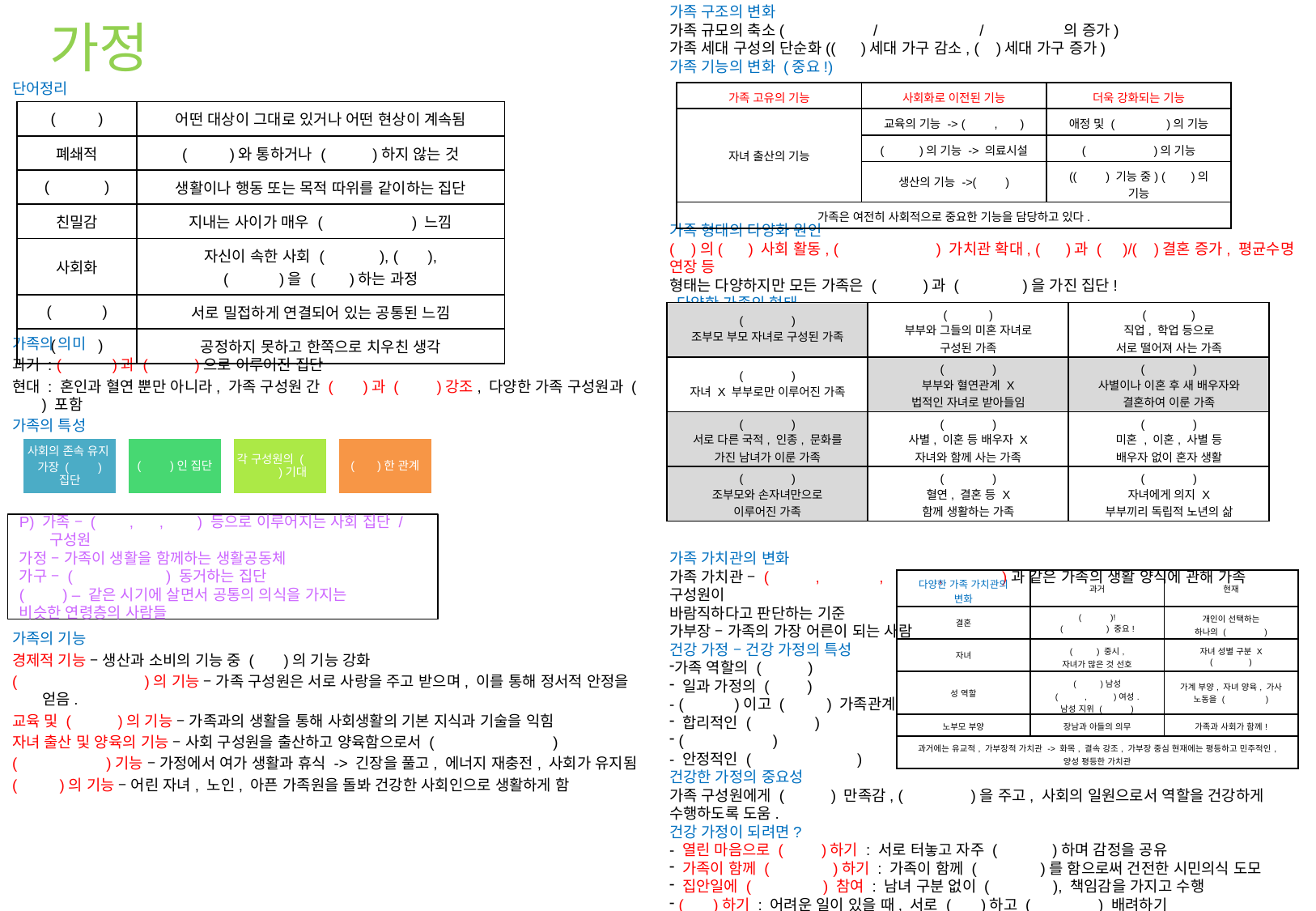

# 가정
가족 구조의 변화
가족 규모의 축소(                     /                        /                  의 증가)
가족 세대 구성의 단순화((      )세대 가구 감소, (    )세대 가구 증가)
가족 기능의 변화 (중요!)

가족 형태의 다양화 원인
(    )의(      ) 사회 활동, (                       ) 가치관 확대, (      )과 (     )/(    )결혼 증가, 평균수명 연장 등
형태는 다양하지만 모든 가족은 (           )과 (               )을 가진 집단!
 다양한 가족의 형태

가족 가치관의 변화
가족 가치관 – (           ,              ,             ,              )과 같은 가족의 생활 양식에 관해 가족 구성원이
바람직하다고 판단하는 기준
가부장 – 가족의 가장 어른이 되는 사람
건강 가정 – 건강 가정의 특성
가족 역할의 (           )
 일과 가정의 (         )
- (            )이고 (          ) 가족관계
 합리적인 (               )
 (                     )
- 안정적인 (                         )
건강한 가정의 중요성
가족 구성원에게 (           ) 만족감, (                )을 주고, 사회의 일원으로서 역할을 건강하게 수행하도록 도움.
건강 가정이 되려면?
- 열린 마음으로 (         )하기 : 서로 터놓고 자주 (             )하며 감정을 공유
 가족이 함께 (               )하기 : 가족이 함께 (               )를 함으로써 건전한 시민의식 도모
 집안일에 (                 ) 참여 : 남녀 구분 없이 (               ), 책임감을 가지고 수행
 (       )하기 : 어려운 일이 있을 때, 서로 (       )하고 (                ) 배려하기
- (                ) 보내기 : 함께 여가를 즐기거나 식사를 하는 등 (                        )
단어정리

가족의 의미
과거 : (            )과 (           )으로 이루어진 집단
현대 : 혼인과 혈연 뿐만 아니라, 가족 구성원 간 (       )과 (         )강조, 다양한 가족 구성원과 (          ) 포함
가족의 특성

가족의 기능
경제적 기능 – 생산과 소비의 기능 중 (       )의 기능 강화
(                              )의 기능 – 가족 구성원은 서로 사랑을 주고 받으며, 이를 통해 정서적 안정을 얻음.
교육 및 (           )의 기능 – 가족과의 생활을 통해 사회생활의 기본 지식과 기술을 익힘
자녀 출산 및 양육의 기능 – 사회 구성원을 출산하고 양육함으로서 (                            )
(                     )기능 – 가정에서 여가 생활과 휴식 -> 긴장을 풀고, 에너지 재충전, 사회가 유지됨
(          )의 기능 – 어린 자녀, 노인, 아픈 가족원을 돌봐 건강한 사회인으로 생활하게 함

| 가족 고유의 기능 | 사회화로 이전된 기능 | 더욱 강화되는 기능 |
| --- | --- | --- |
| 자녀 출산의 기능 | 교육의 기능 -> ( , ) | 애정 및 ( )의 기능 |
|  | ( )의 기능 -> 의료시설 | ( )의 기능 |
|  | 생산의 기능 ->( ) | (( ) 기능 중) ( )의 기능 |
| 가족은 여전히 사회적으로 중요한 기능을 담당하고 있다. |  |  |
| ( ) | 어떤 대상이 그대로 있거나 어떤 현상이 계속됨 |
| --- | --- |
| 폐쇄적 | ( )와 통하거나 ( )하지 않는 것 |
| ( ) | 생활이나 행동 또는 목적 따위를 같이하는 집단 |
| 친밀감 | 지내는 사이가 매우 ( ) 느낌 |
| 사회화 | 자신이 속한 사회 ( ), ( ), ( )을 ( )하는 과정 |
| ( ) | 서로 밀접하게 연결되어 있는 공통된 느낌 |
| ( ) | 공정하지 못하고 한쪽으로 치우친 생각 |
| ( ) 조부모 부모 자녀로 구성된 가족 | ( ) 부부와 그들의 미혼 자녀로 구성된 가족 | ( ) 직업, 학업 등으로 서로 떨어져 사는 가족 |
| --- | --- | --- |
| ( ) 자녀 X 부부로만 이루어진 가족 | ( ) 부부와 혈연관계 X 법적인 자녀로 받아들임 | ( ) 사별이나 이혼 후 새 배우자와 결혼하여 이룬 가족 |
| ( ) 서로 다른 국적, 인종, 문화를 가진 남녀가 이룬 가족 | ( ) 사별, 이혼 등 배우자 X 자녀와 함께 사는 가족 | ( ) 미혼 , 이혼, 사별 등 배우자 없이 혼자 생활 |
| ( ) 조부모와 손자녀만으로 이루어진 가족 | ( ) 혈연, 결혼 등 X 함께 생활하는 가족 | ( ) 자녀에게 의지 X 부부끼리 독립적 노년의 삶 |
사회의 존속 유지
가장 (         ) 집단
(         )인 집단
각 구성원의 (               )기대
(       )한 관계
P) 가족 – (        ,      ,        ) 등으로 이루어지는 사회 집단 / 구성원
가정 – 가족이 생활을 함께하는 생활공동체
가구 – (                      ) 동거하는 집단
(         ) – 같은 시기에 살면서 공통의 의식을 가지는
비슷한 연령층의 사람들
| 다양한 가족 가치관의 변화 | 과거 | 현재 |
| --- | --- | --- |
| 결혼 | ( )! ( ) 중요! | 개인이 선택하는 하나의 ( ) |
| 자녀 | ( ) 중시, 자녀가 많은 것 선호 | 자녀 성별 구분 X ( ) |
| 성 역할 | ( )남성 ( , )여성. 남성 지위 ( ) | 가계 부양, 자녀 양육, 가사 노동을 ( ) |
| 노부모 부양 | 장남과 아들의 의무 | 가족과 사회가 함께! |
| 과거에는 유교적, 가부장적 가치관 -> 화목, 결속 강조, 가부장 중심 현재에는 평등하고 민주적인, 양성 평등한 가치관 |  |  |